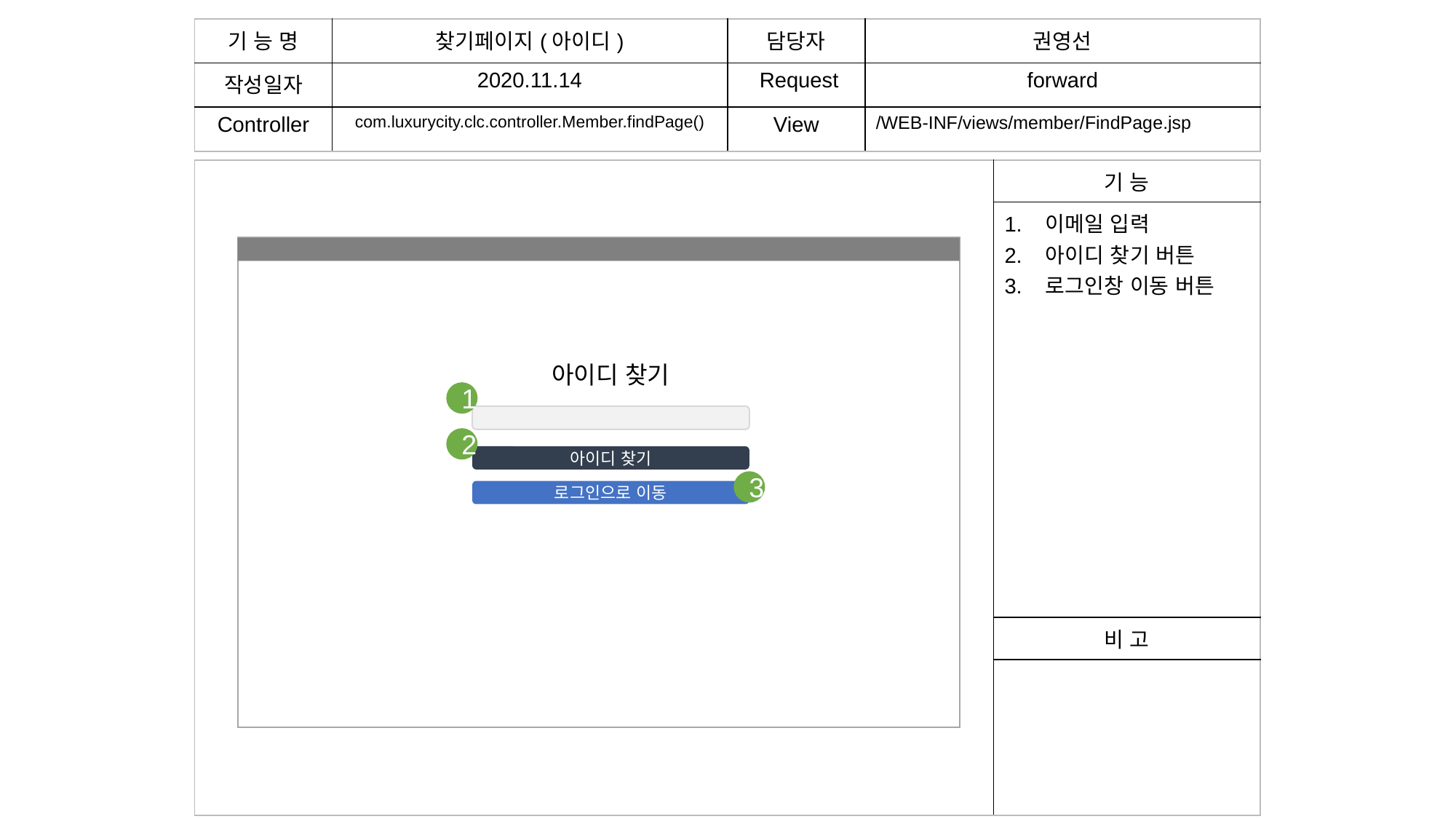

| 기 능 명 | 찾기페이지(아이디) | 담당자 | 권영선 |
| --- | --- | --- | --- |
| 작성일자 | 2020.11.14 | Request | forward |
| Controller | com.luxurycity.clc.controller.Member.findPage() | View | /WEB-INF/views/member/FindPage.jsp |
|  | 기 능 |
| --- | --- |
|  | 이메일 입력 아이디 찾기 버튼 로그인창 이동 버튼 |
|  | 비 고 |
|  |  |

아이디 찾기
1

2
아이디 찾기
3
로그인으로 이동